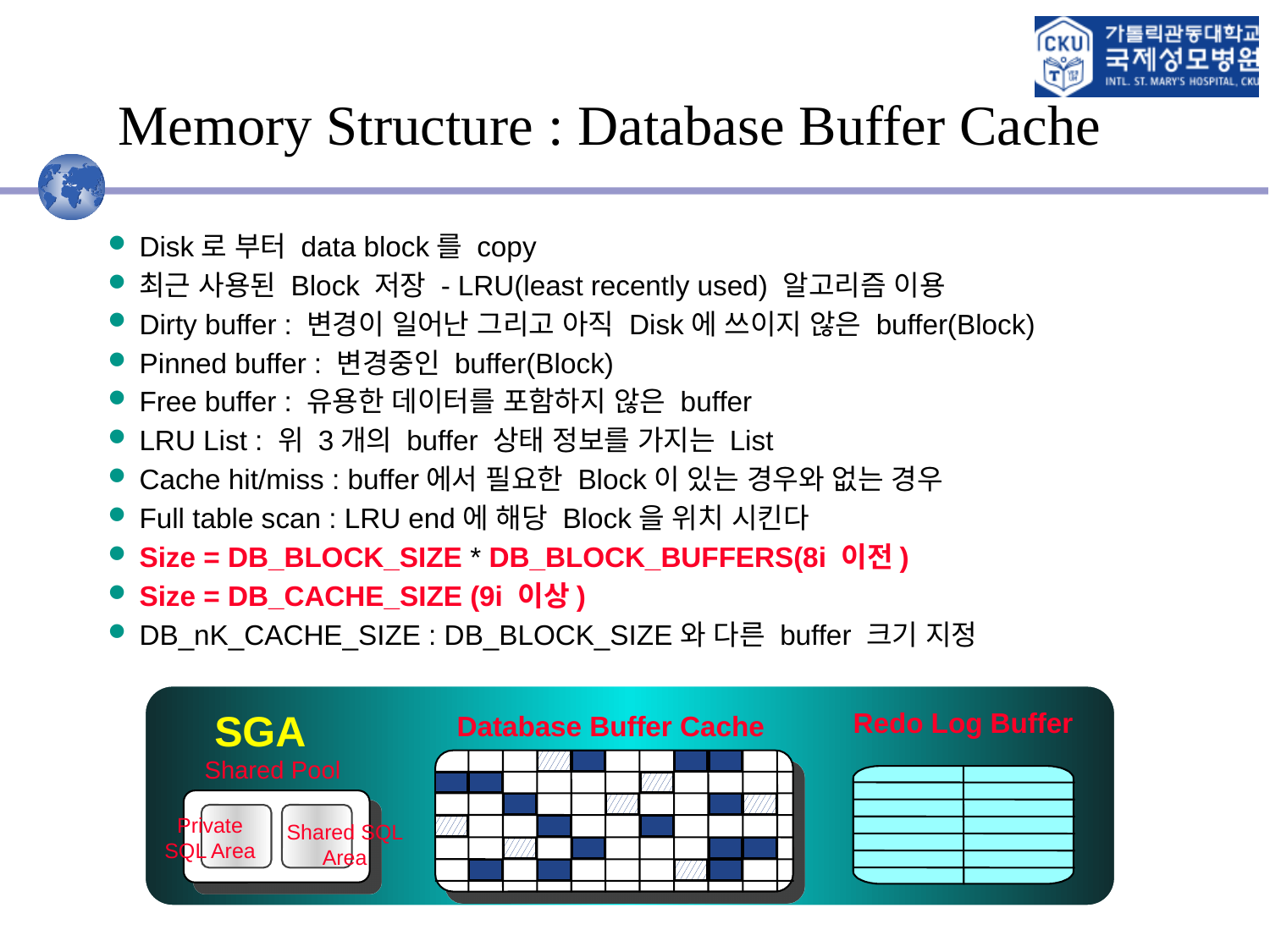

# Memory Structure : Database Buffer Cache
Disk로 부터 data block를 copy
최근 사용된 Block 저장 - LRU(least recently used) 알고리즘 이용
Dirty buffer : 변경이 일어난 그리고 아직 Disk에 쓰이지 않은 buffer(Block)
Pinned buffer : 변경중인 buffer(Block)
Free buffer : 유용한 데이터를 포함하지 않은 buffer
LRU List : 위 3개의 buffer 상태 정보를 가지는 List
Cache hit/miss : buffer에서 필요한 Block이 있는 경우와 없는 경우
Full table scan : LRU end에 해당 Block을 위치 시킨다
Size = DB_BLOCK_SIZE * DB_BLOCK_BUFFERS(8i 이전)
Size = DB_CACHE_SIZE (9i 이상)
DB_nK_CACHE_SIZE : DB_BLOCK_SIZE와 다른 buffer 크기 지정

SGA
Database Buffer Cache
Redo Log Buffer
Shared Pool

Private SQL Area
Shared SQL Area